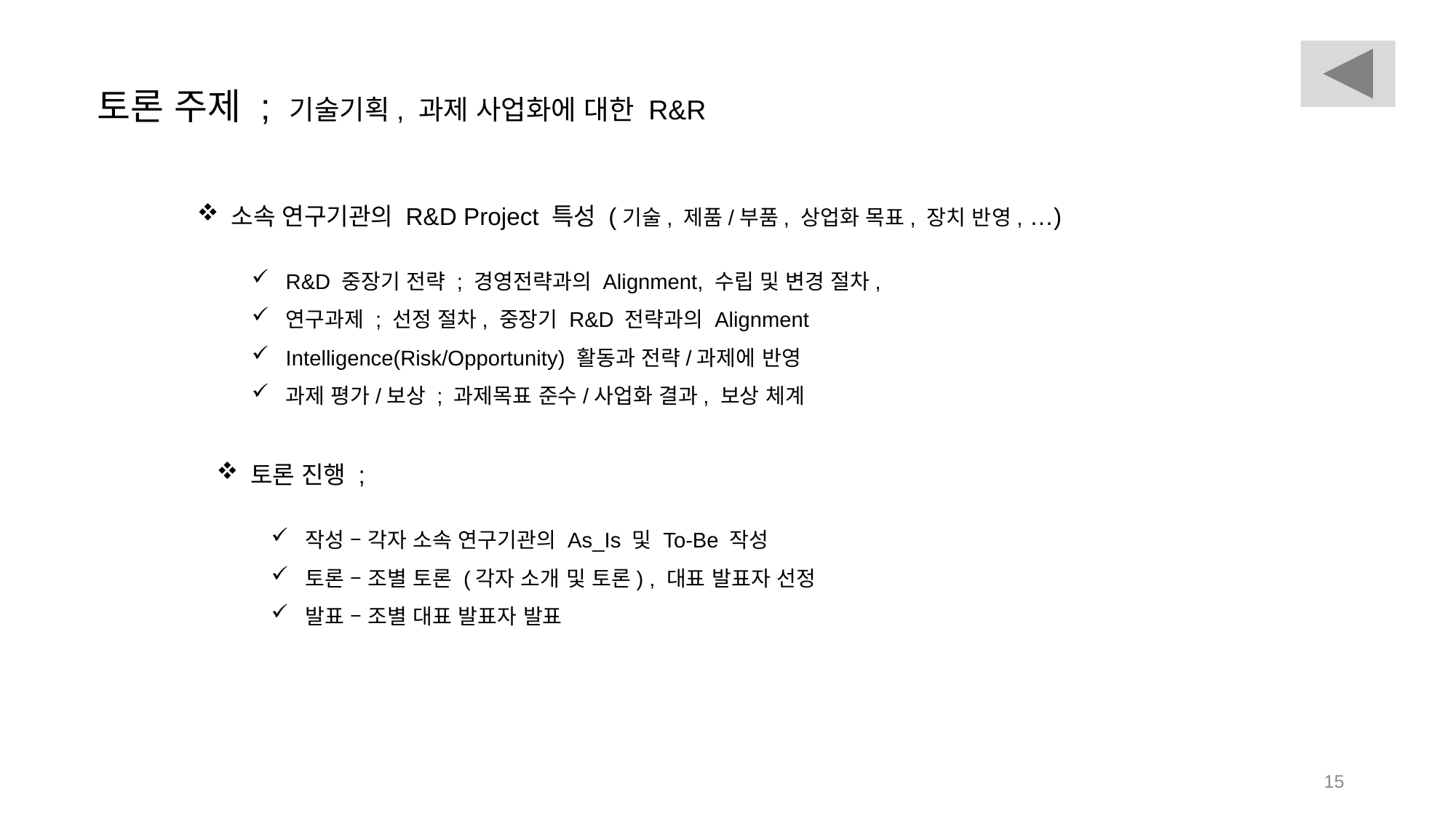

토론 주제 ; 기술기획, 과제 사업화에 대한 R&R
소속 연구기관의 R&D Project 특성 (기술, 제품/부품, 상업화 목표, 장치 반영, …)

R&D 중장기 전략 ; 경영전략과의 Alignment, 수립 및 변경 절차,
연구과제 ; 선정 절차, 중장기 R&D 전략과의 Alignment
Intelligence(Risk/Opportunity) 활동과 전략/과제에 반영
과제 평가/보상 ; 과제목표 준수/사업화 결과, 보상 체계
토론 진행 ;

작성 – 각자 소속 연구기관의 As_Is 및 To-Be 작성
토론 – 조별 토론 (각자 소개 및 토론) , 대표 발표자 선정
발표 – 조별 대표 발표자 발표
15